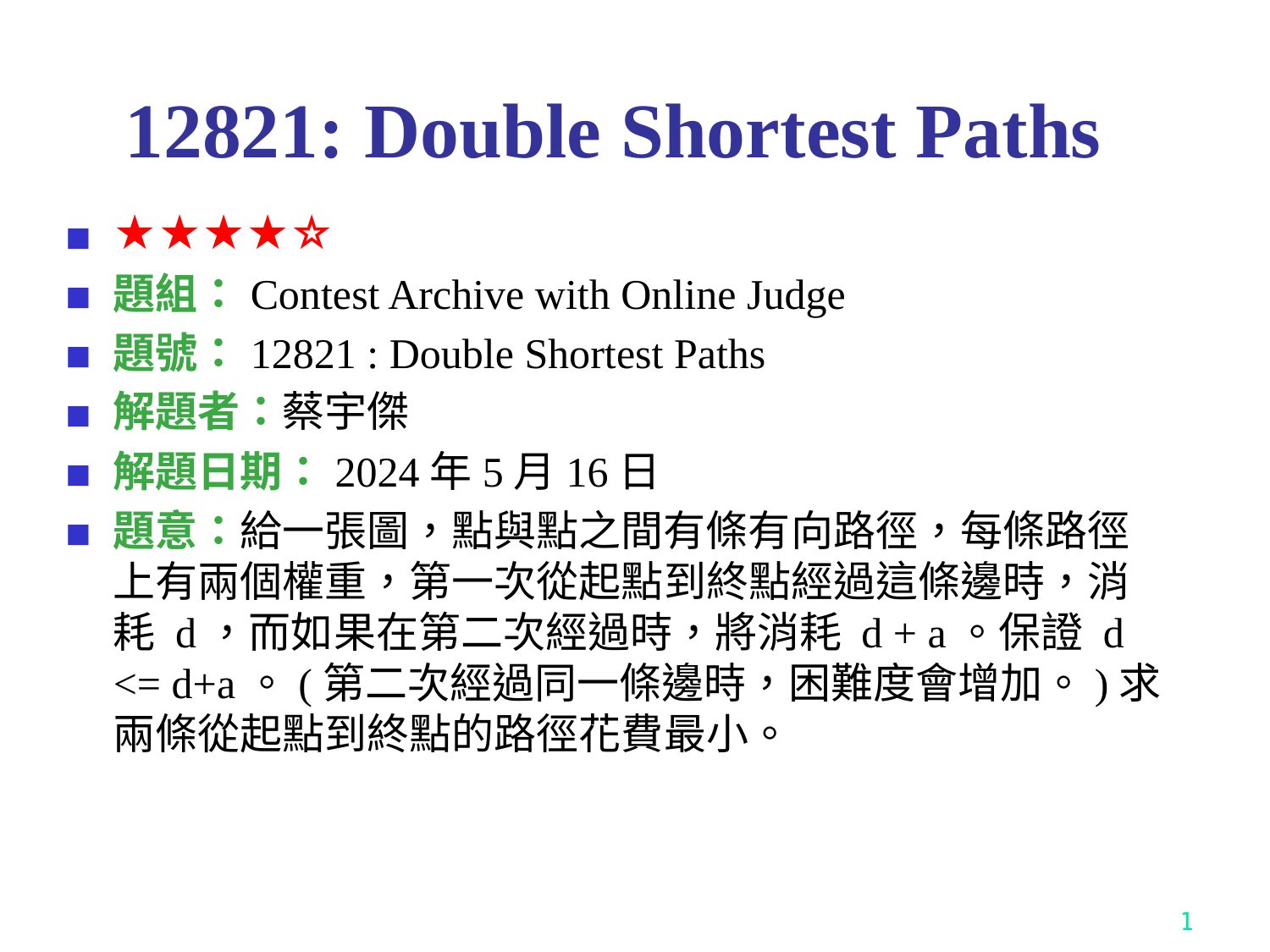

# 12821: Double Shortest Paths
★★★★☆
題組：Contest Archive with Online Judge
題號：12821 : Double Shortest Paths
解題者：蔡宇傑
解題日期：2024年5月16日
題意：給一張圖，點與點之間有條有向路徑，每條路徑上有兩個權重，第一次從起點到終點經過這條邊時，消耗 d，而如果在第二次經過時，將消耗 d + a。保證 d <= d+a。(第二次經過同一條邊時，困難度會增加。)求兩條從起點到終點的路徑花費最小。
1